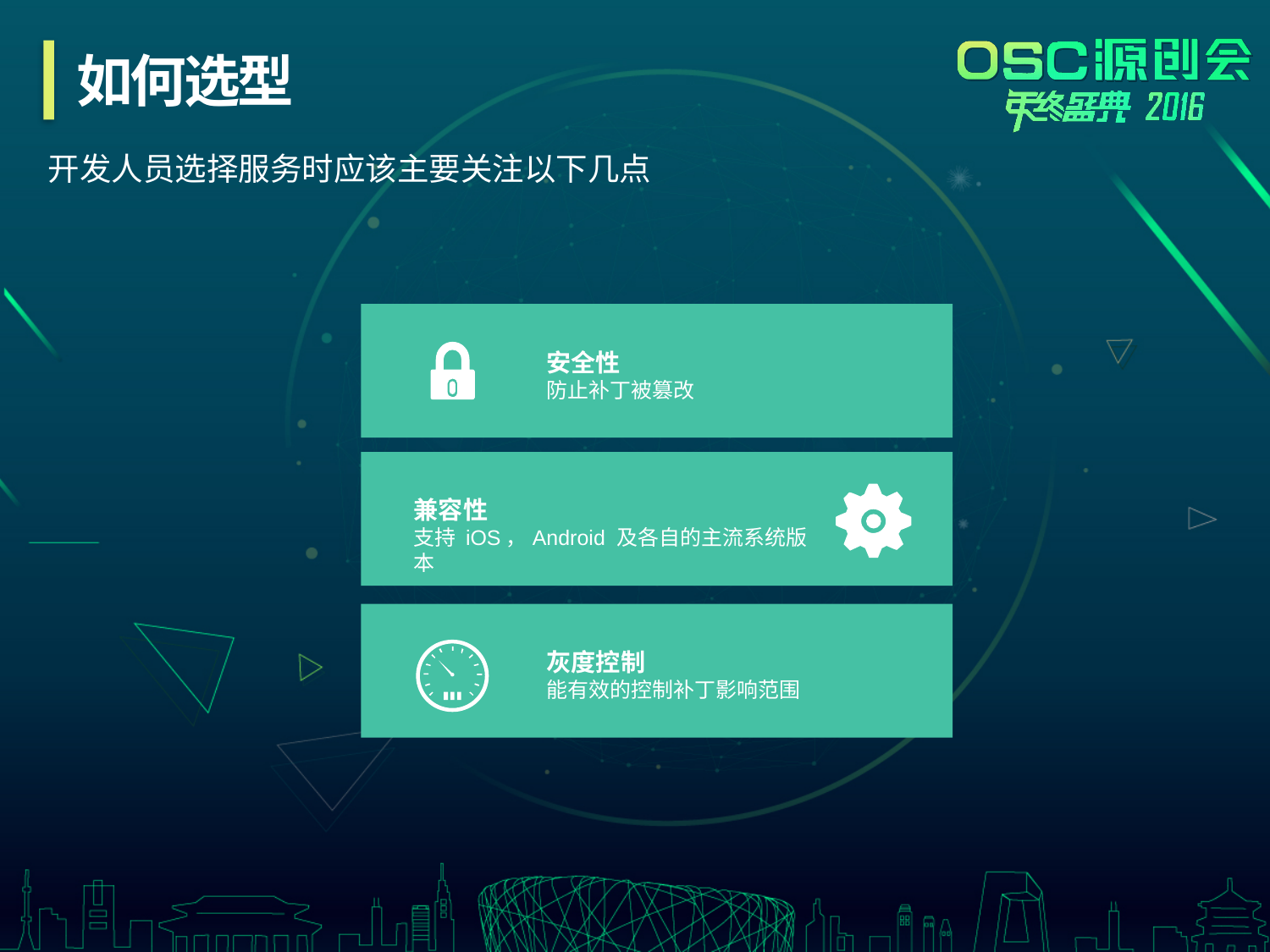

# 如何选型
开发人员选择服务时应该主要关注以下几点

安全性
防止补丁被篡改

兼容性
支持 iOS，Android 及各自的主流系统版本

灰度控制
能有效的控制补丁影响范围